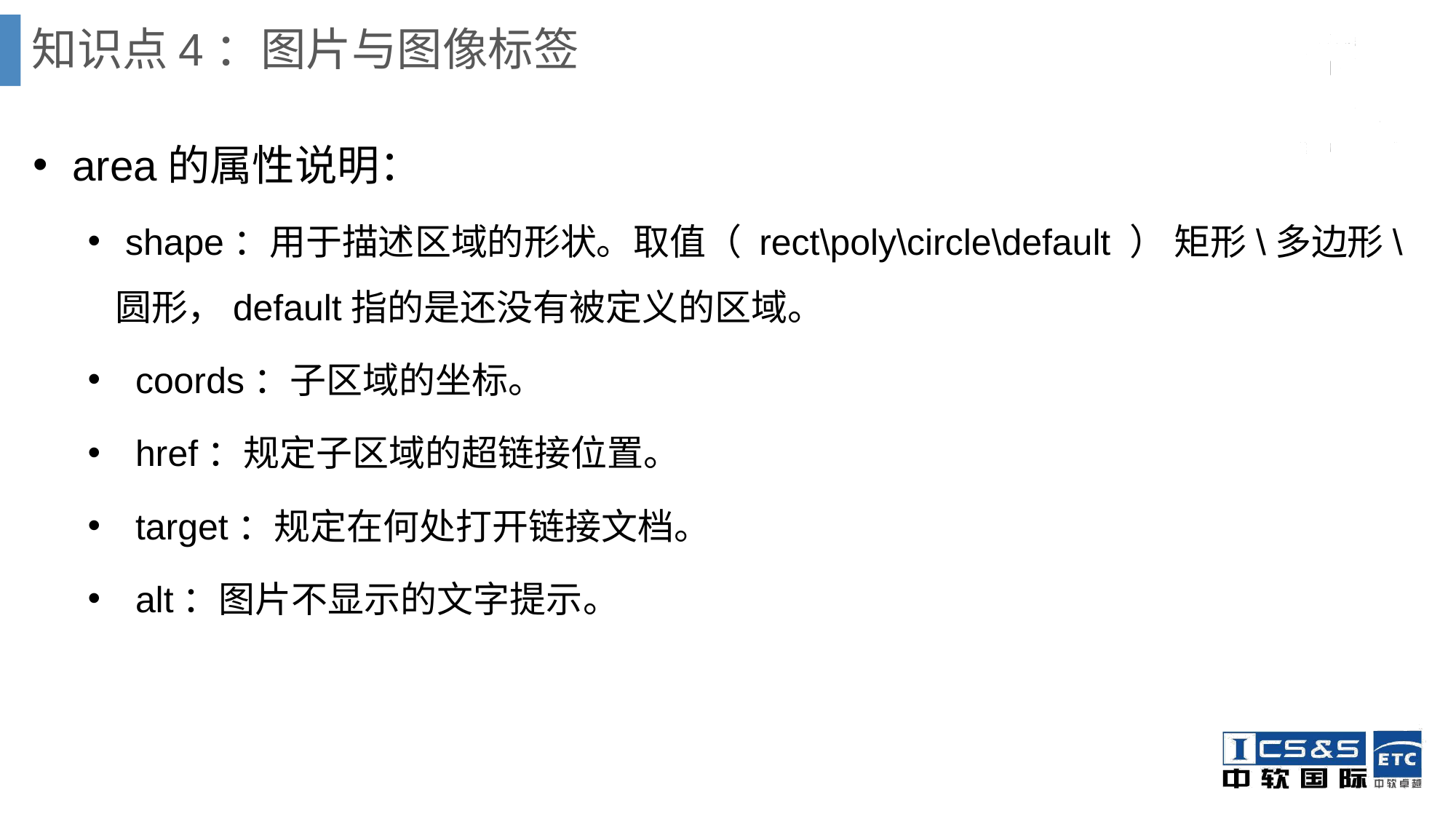

# 知识点4：图片与图像标签
 area的属性说明：
 shape：用于描述区域的形状。取值（ rect\poly\circle\default ） 矩形\多边形\圆形，default指的是还没有被定义的区域。
  coords：子区域的坐标。
  href：规定子区域的超链接位置。
  target：规定在何处打开链接文档。
  alt：图片不显示的文字提示。